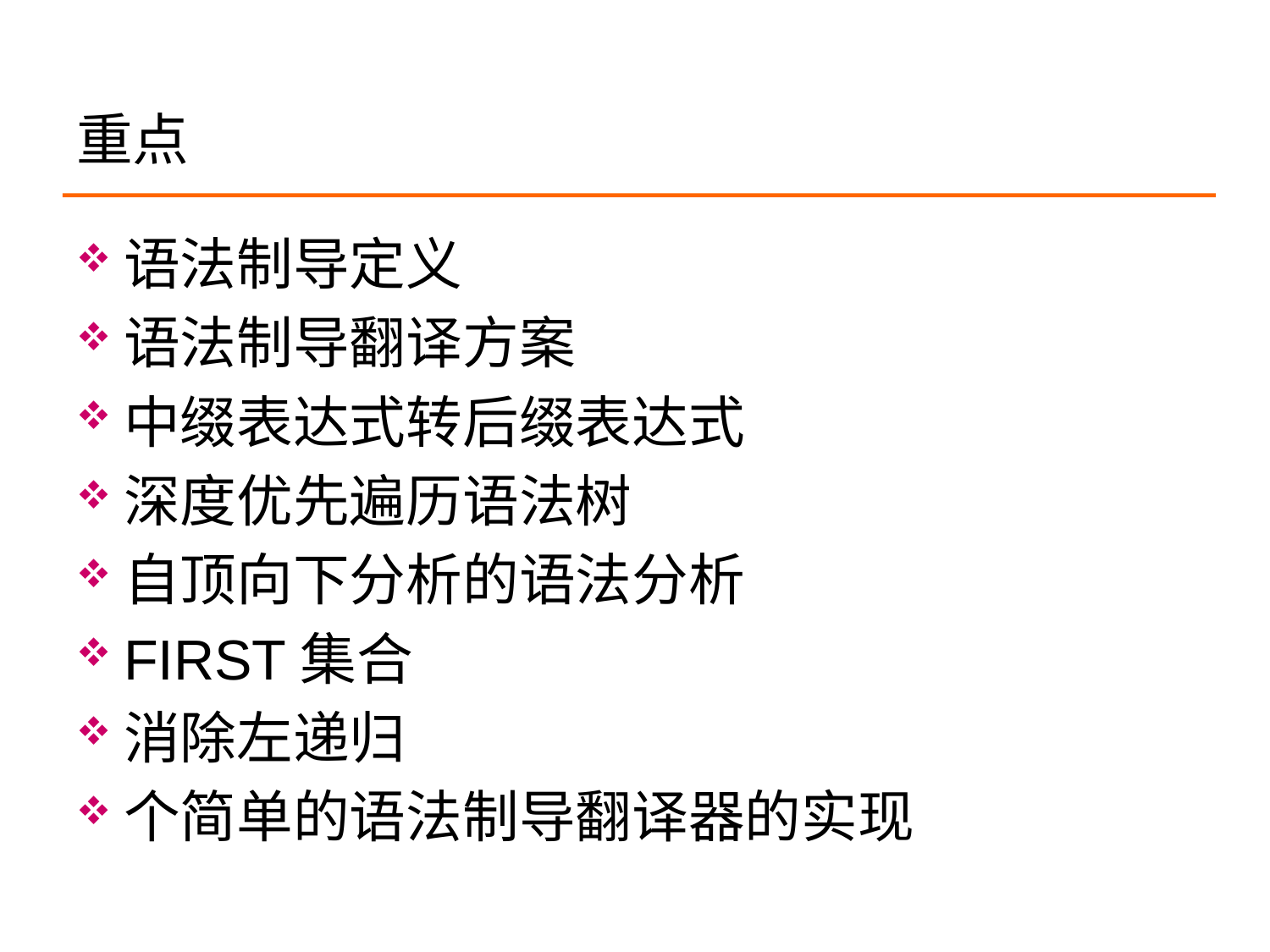

# 重点
语法制导定义
语法制导翻译方案
中缀表达式转后缀表达式
深度优先遍历语法树
自顶向下分析的语法分析
FIRST集合
消除左递归
个简单的语法制导翻译器的实现